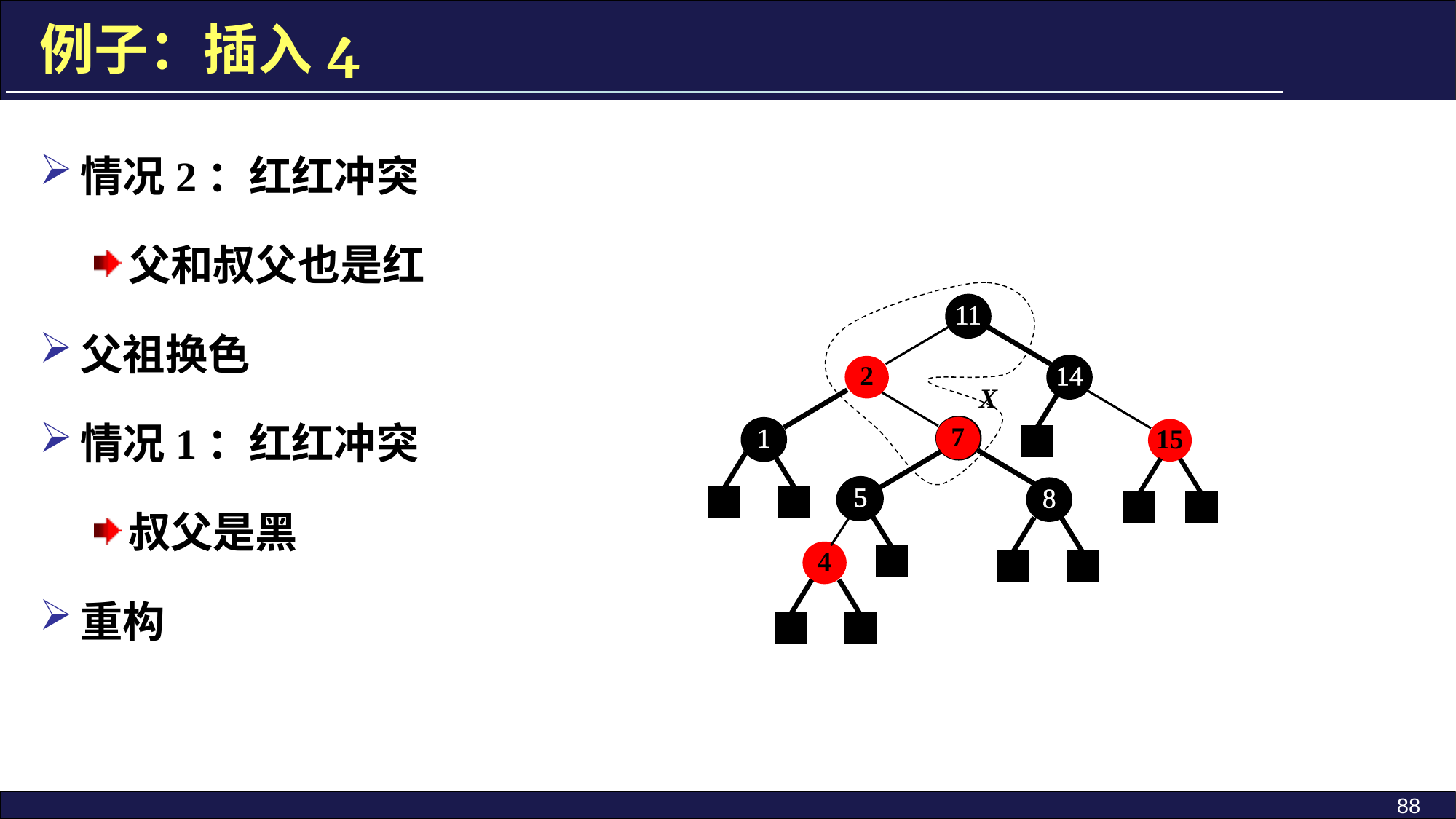

例子：插入4
情况2：红红冲突
父和叔父也是红
父祖换色
情况1：红红冲突
叔父是黑
重构

11

2
14

X

7
7
1
15

5
8
5

4

88